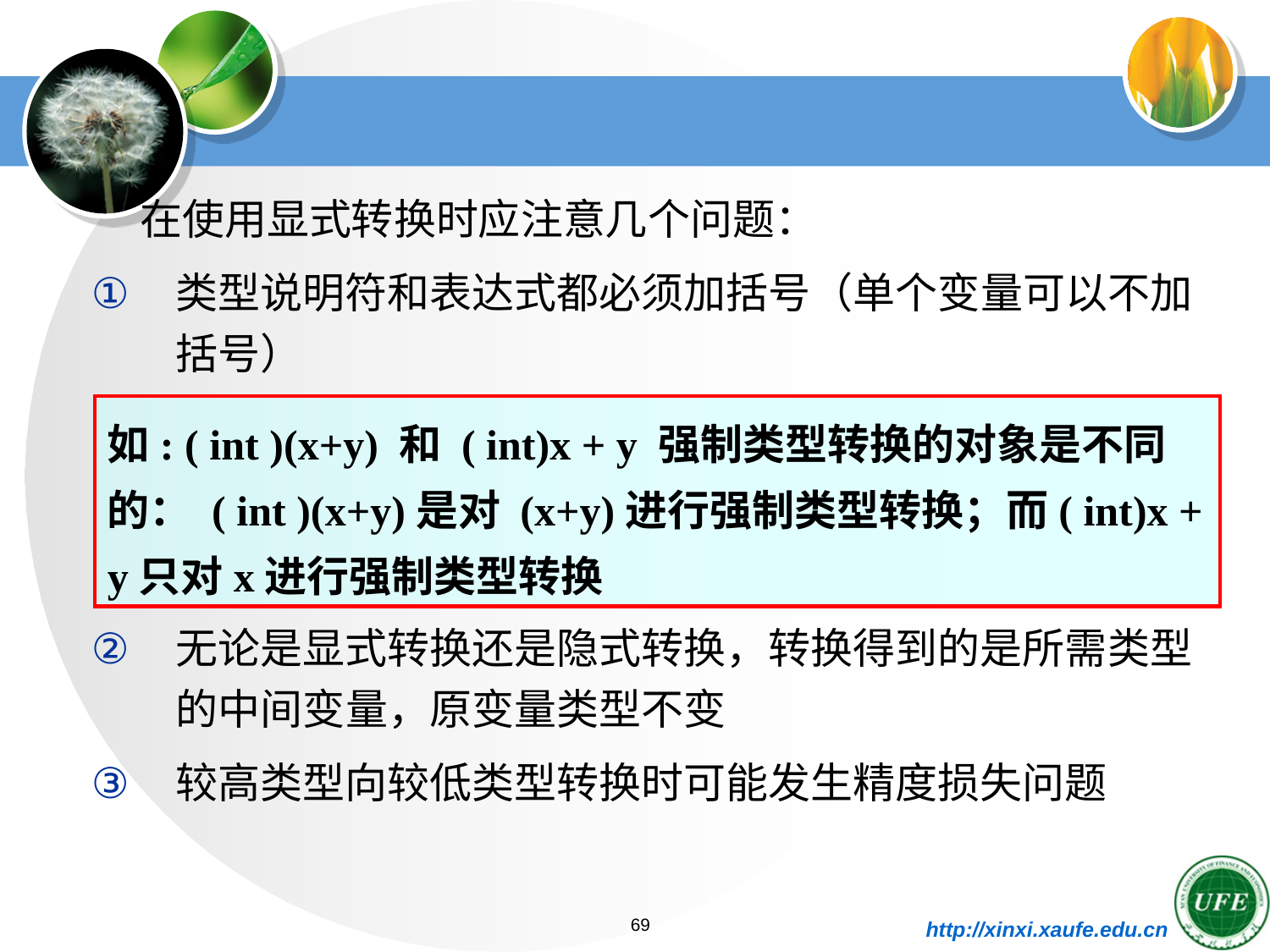

在使用显式转换时应注意几个问题：
类型说明符和表达式都必须加括号（单个变量可以不加括号）

无论是显式转换还是隐式转换，转换得到的是所需类型的中间变量，原变量类型不变
较高类型向较低类型转换时可能发生精度损失问题
如: ( int )(x+y) 和 ( int)x + y 强制类型转换的对象是不同的： ( int )(x+y)是对 (x+y)进行强制类型转换；而( int)x + y只对x进行强制类型转换
69
http://xinxi.xaufe.edu.cn